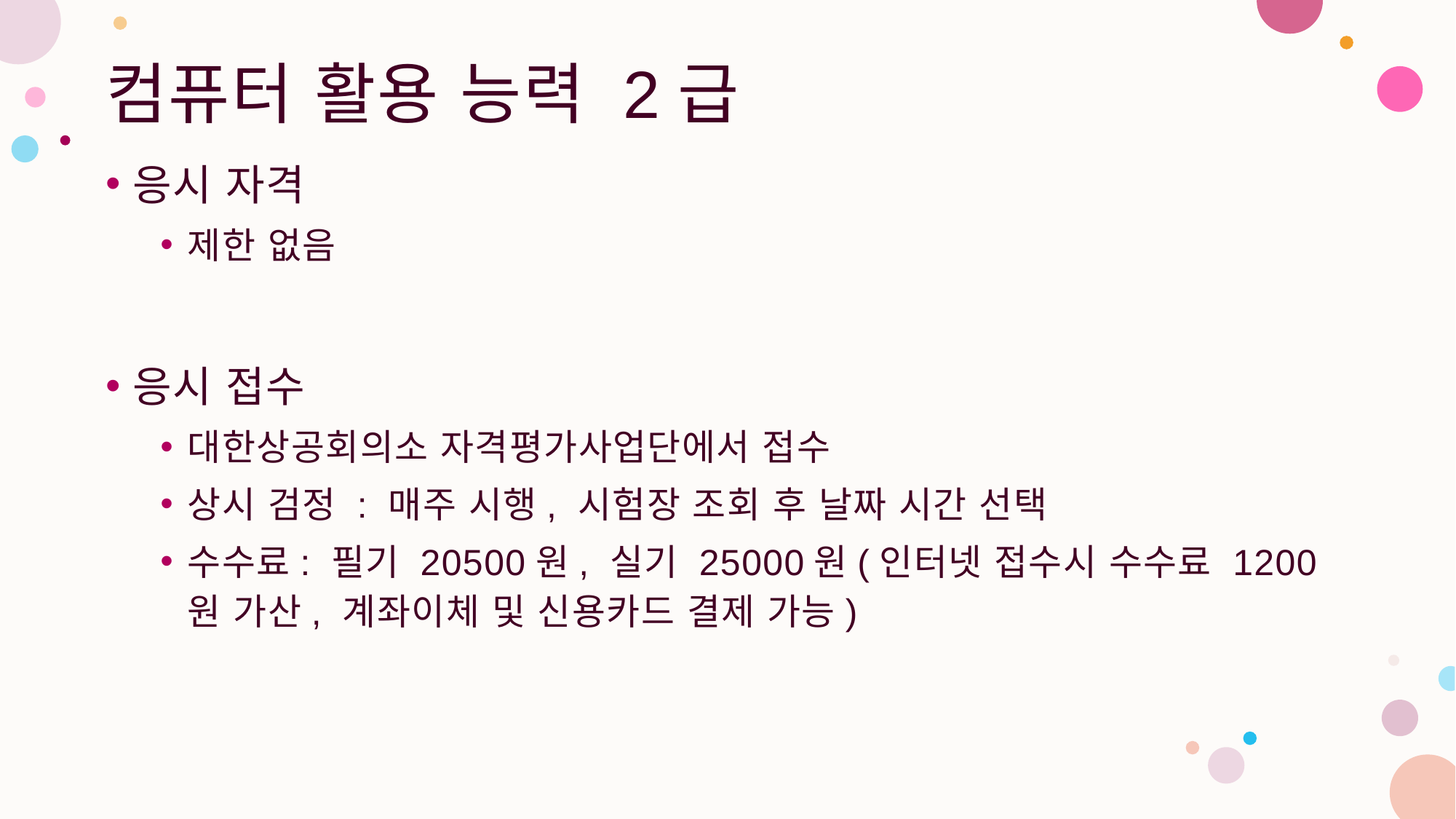

# 컴퓨터 활용 능력 2급
응시 자격
제한 없음

응시 접수
대한상공회의소 자격평가사업단에서 접수
상시 검정 : 매주 시행, 시험장 조회 후 날짜 시간 선택
수수료: 필기 20500원, 실기 25000원(인터넷 접수시 수수료 1200원 가산, 계좌이체 및 신용카드 결제 가능)